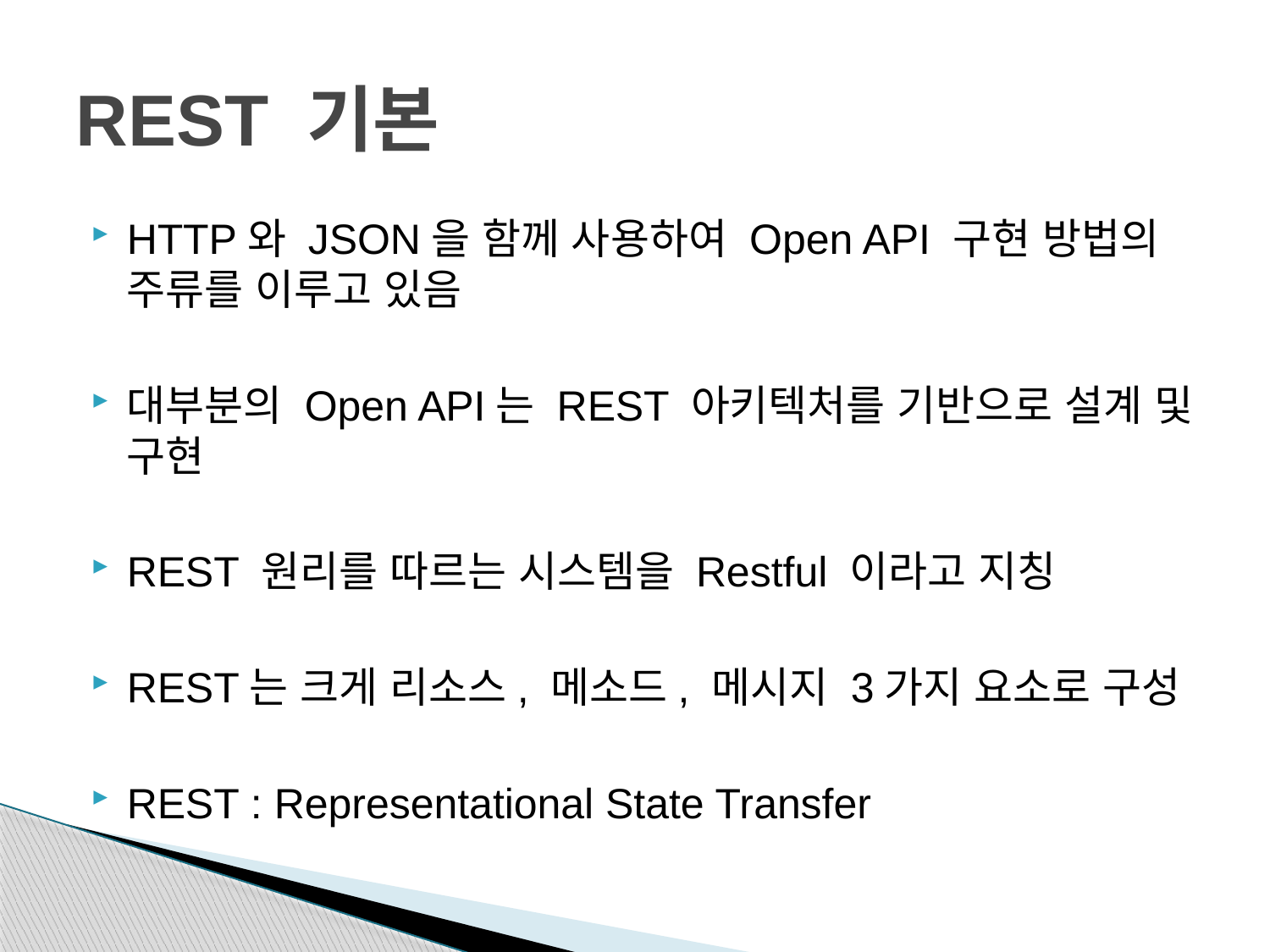

# REST 기본
HTTP와 JSON을 함께 사용하여 Open API 구현 방법의 주류를 이루고 있음

대부분의 Open API는 REST 아키텍처를 기반으로 설계 및 구현

REST 원리를 따르는 시스템을 Restful 이라고 지칭

REST는 크게 리소스, 메소드, 메시지 3가지 요소로 구성

REST : Representational State Transfer